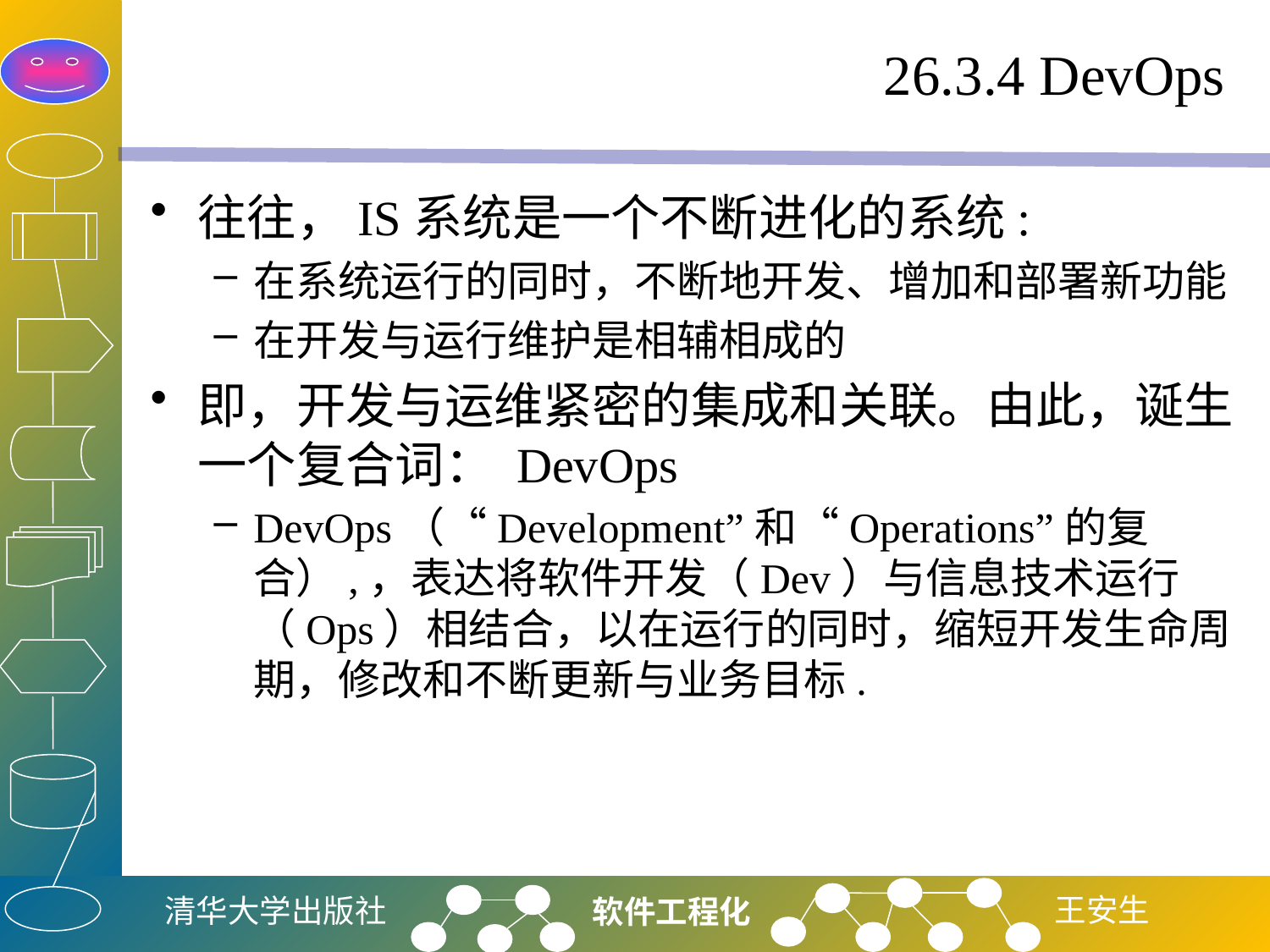

# 26.3.4 DevOps
往往，IS系统是一个不断进化的系统:
在系统运行的同时，不断地开发、增加和部署新功能
在开发与运行维护是相辅相成的
即，开发与运维紧密的集成和关联。由此，诞生一个复合词： DevOps
DevOps（“Development”和“Operations”的复合）,，表达将软件开发（Dev）与信息技术运行（Ops）相结合，以在运行的同时，缩短开发生命周期，修改和不断更新与业务目标.